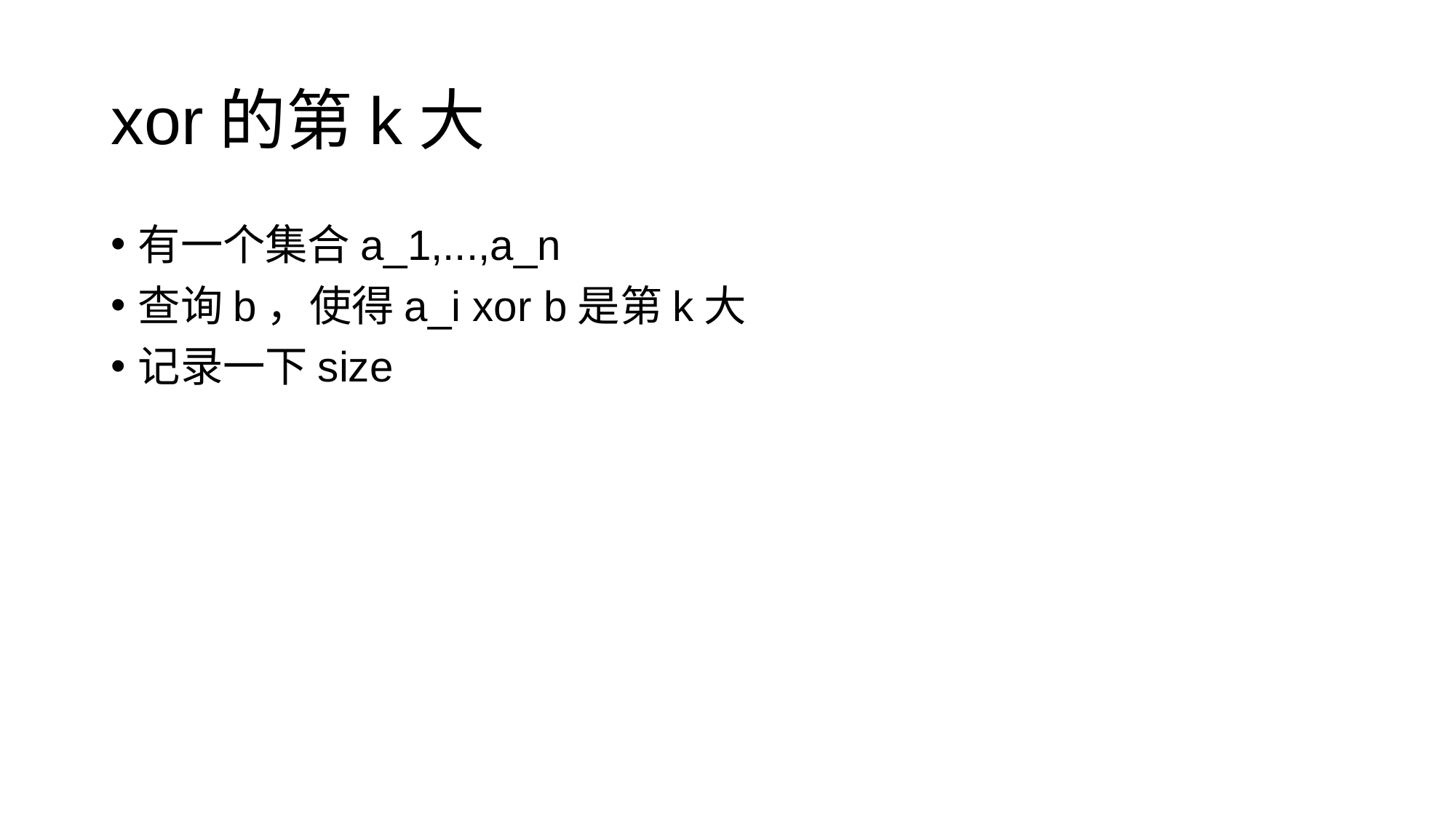

# xor的第k大
有一个集合a_1,...,a_n
查询b，使得a_i xor b是第k大
记录一下size